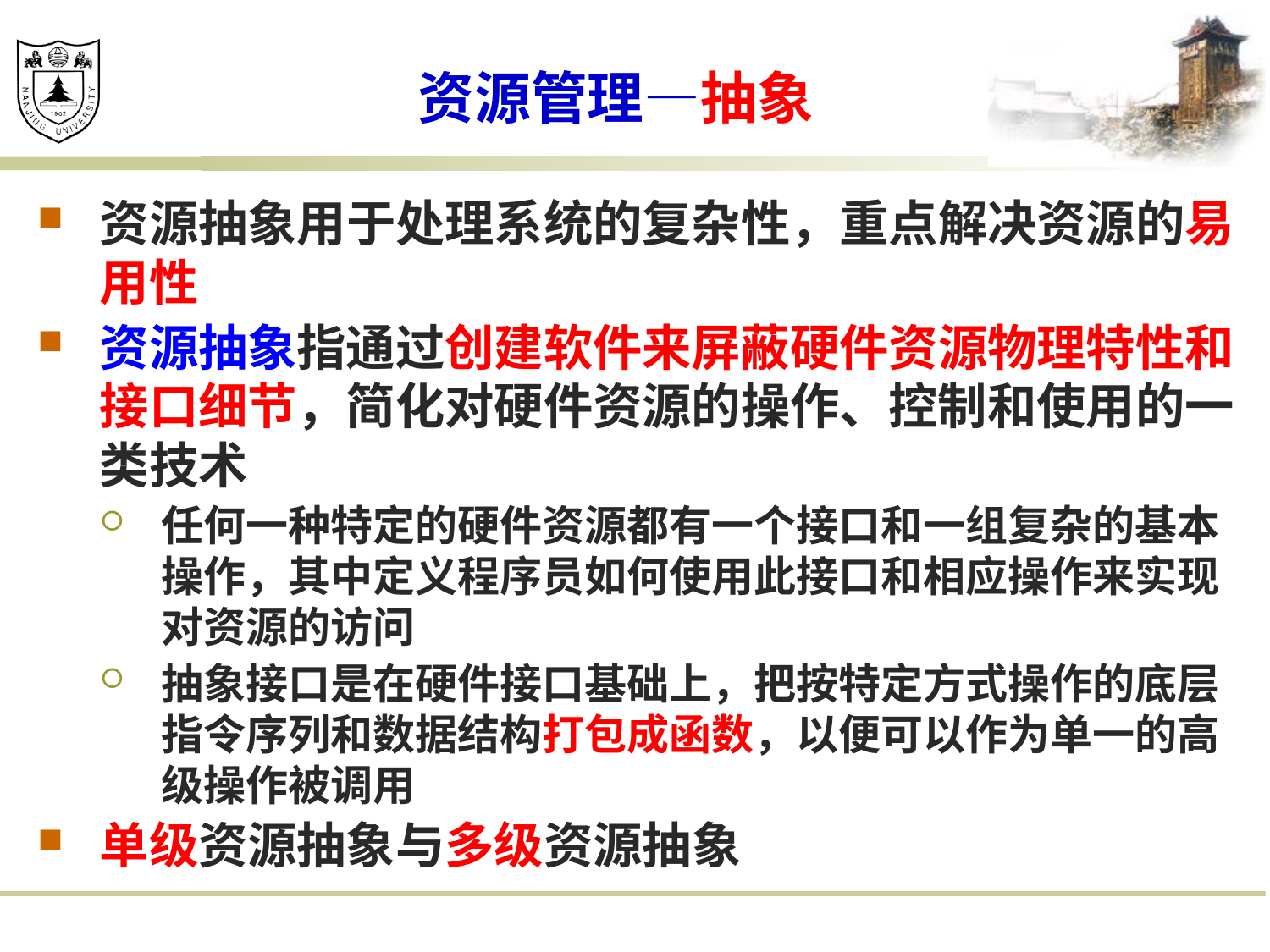

# 资源管理—抽象
资源抽象用于处理系统的复杂性，重点解决资源的易用性
资源抽象指通过创建软件来屏蔽硬件资源物理特性和接口细节，简化对硬件资源的操作、控制和使用的一类技术
任何一种特定的硬件资源都有一个接口和一组复杂的基本操作，其中定义程序员如何使用此接口和相应操作来实现对资源的访问
抽象接口是在硬件接口基础上，把按特定方式操作的底层指令序列和数据结构打包成函数，以便可以作为单一的高级操作被调用
单级资源抽象与多级资源抽象

13